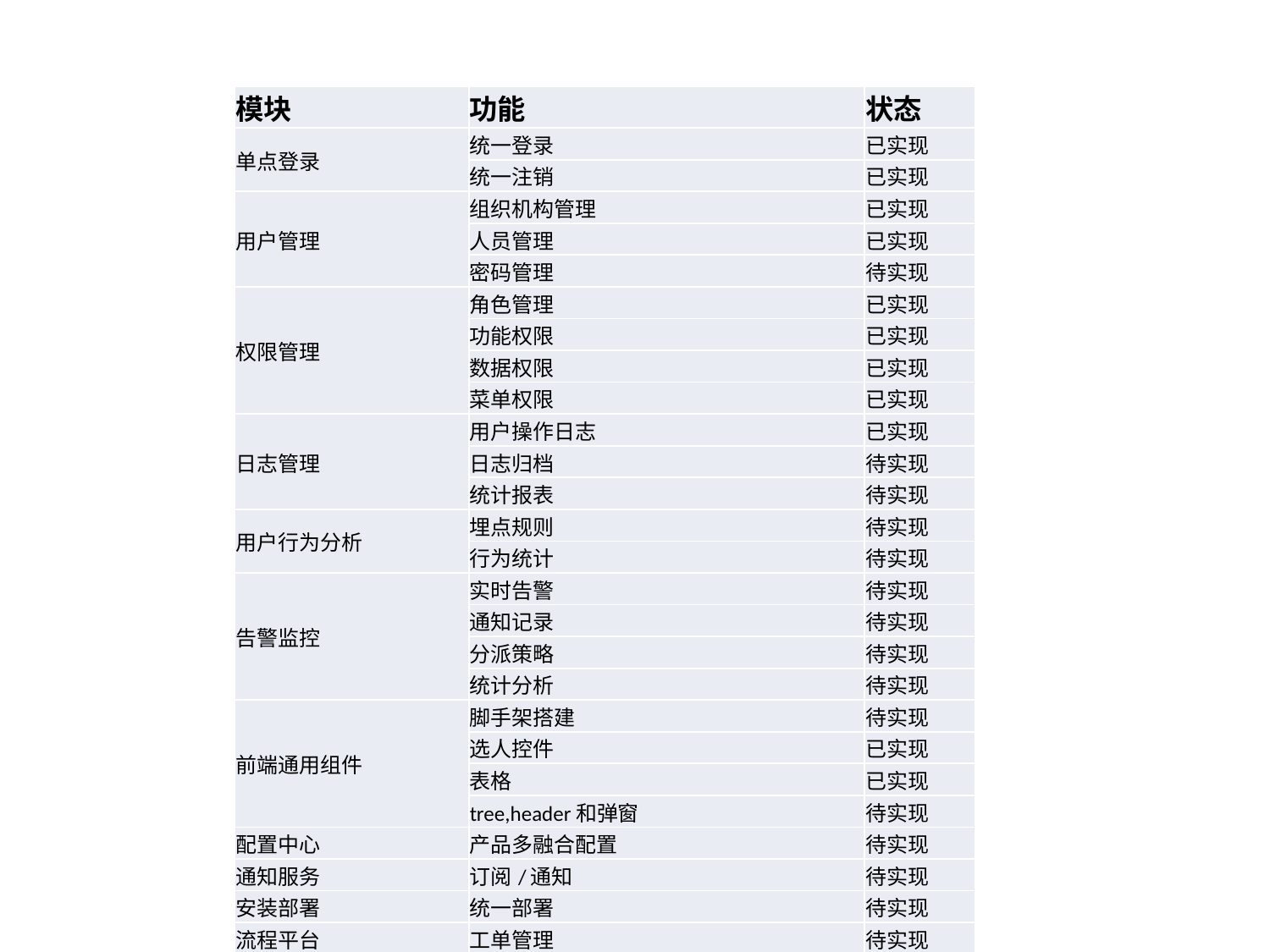

| 模块 | 功能 | 状态 |
| --- | --- | --- |
| 单点登录 | 统一登录 | 已实现 |
|  | 统一注销 | 已实现 |
| 用户管理 | 组织机构管理 | 已实现 |
|  | 人员管理 | 已实现 |
|  | 密码管理 | 待实现 |
| 权限管理 | 角色管理 | 已实现 |
|  | 功能权限 | 已实现 |
|  | 数据权限 | 已实现 |
|  | 菜单权限 | 已实现 |
| 日志管理 | 用户操作日志 | 已实现 |
|  | 日志归档 | 待实现 |
|  | 统计报表 | 待实现 |
| 用户行为分析 | 埋点规则 | 待实现 |
|  | 行为统计 | 待实现 |
| 告警监控 | 实时告警 | 待实现 |
|  | 通知记录 | 待实现 |
|  | 分派策略 | 待实现 |
|  | 统计分析 | 待实现 |
| 前端通用组件 | 脚手架搭建 | 待实现 |
|  | 选人控件 | 已实现 |
|  | 表格 | 已实现 |
|  | tree,header和弹窗 | 待实现 |
| 配置中心 | 产品多融合配置 | 待实现 |
| 通知服务 | 订阅/通知 | 待实现 |
| 安装部署 | 统一部署 | 待实现 |
| 流程平台 | 工单管理 | 待实现 |
| 任务调度 | 调度项目列表 | 待实现 |
|  | 计划项目列表 | 待实现 |
|  | 执行项目状态 | 待实现 |
|  | 历史项目列表 | 待实现 |